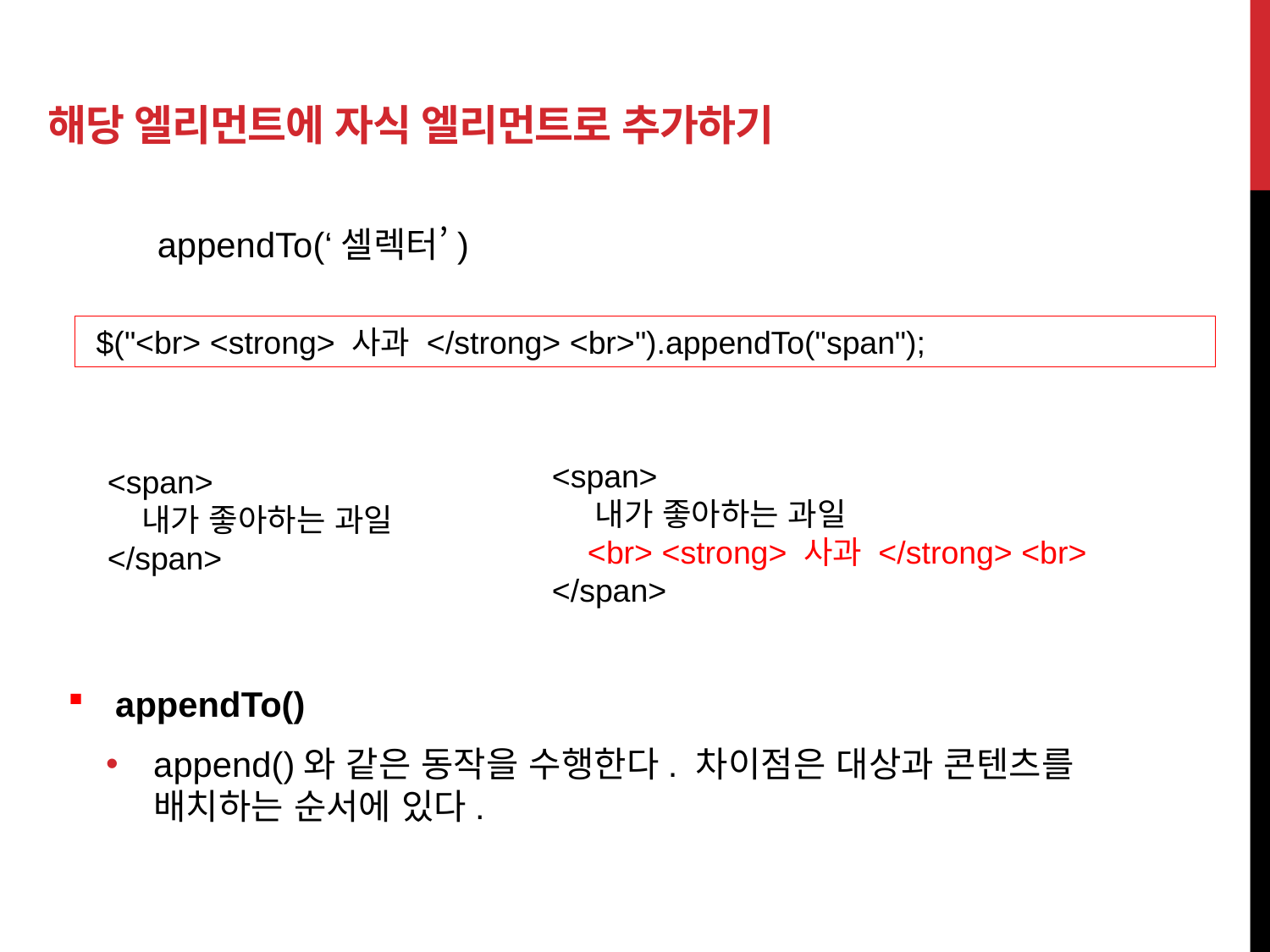

# 해당 엘리먼트에 자식 엘리먼트로 추가하기
appendTo(‘셀렉터’)
 $("<br> <strong> 사과 </strong> <br>").appendTo("span");
<span>
    내가 좋아하는 과일
    <br> <strong> 사과 </strong> <br>
</span>
<span>
   내가 좋아하는 과일
</span>
appendTo()
append()와 같은 동작을 수행한다. 차이점은 대상과 콘텐츠를 배치하는 순서에 있다.